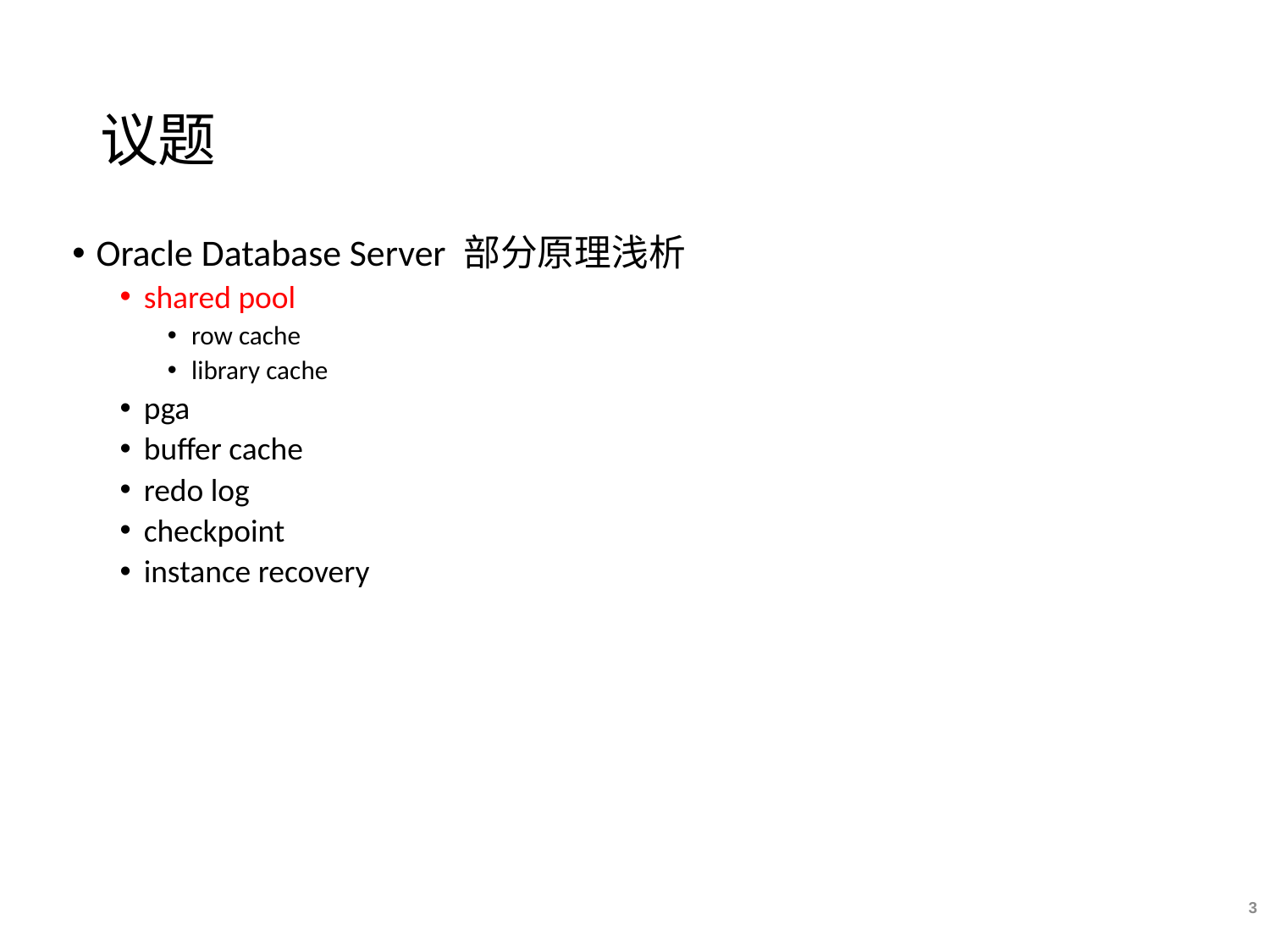

# 议题
Oracle Database Server 部分原理浅析
shared pool
row cache
library cache
pga
buffer cache
redo log
checkpoint
instance recovery
3